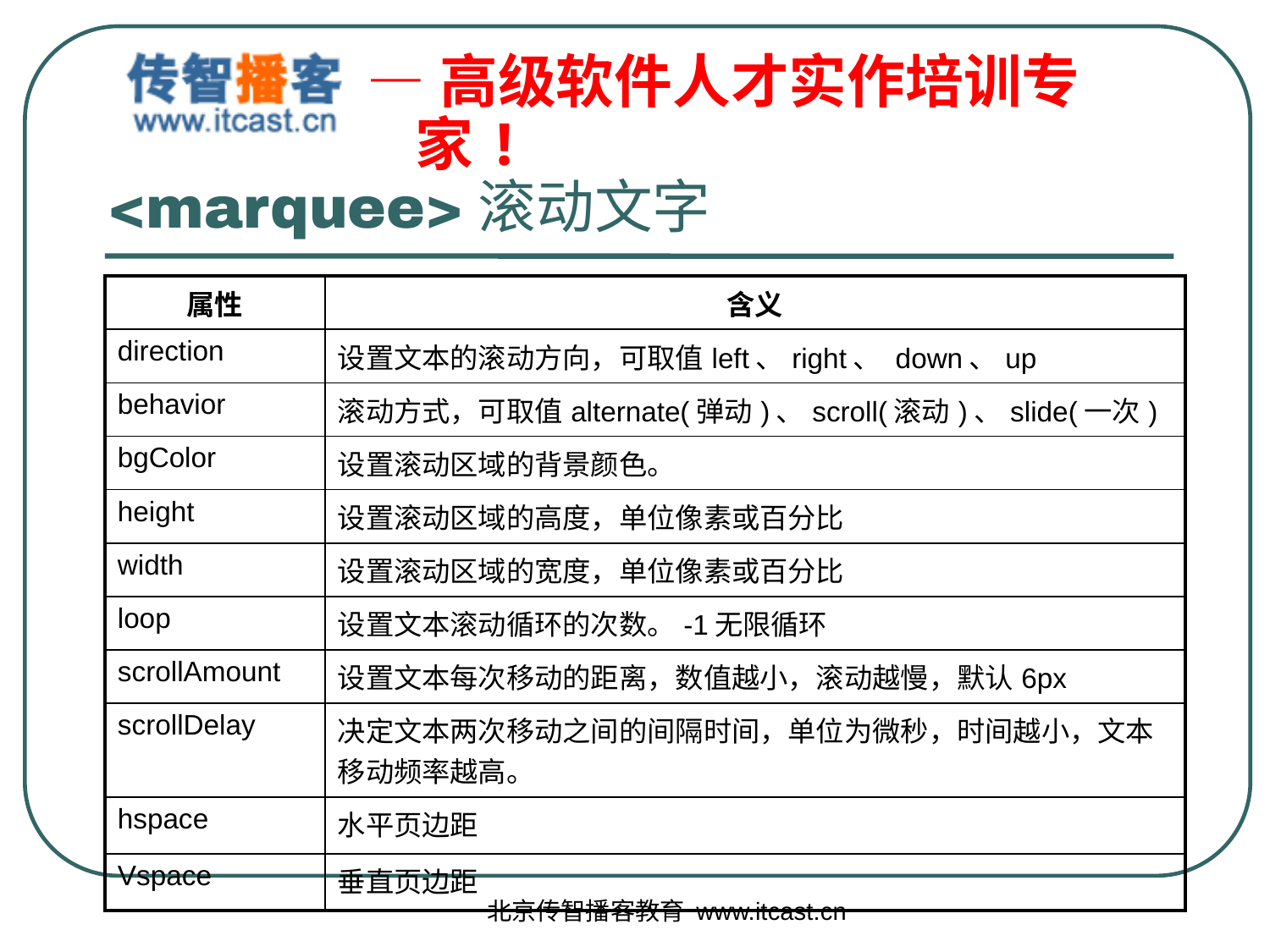

# <marquee>滚动文字
| 属性 | 含义 |
| --- | --- |
| direction | 设置文本的滚动方向，可取值left、right、 down、up |
| behavior | 滚动方式，可取值alternate(弹动)、scroll(滚动)、slide(一次) |
| bgColor | 设置滚动区域的背景颜色。 |
| height | 设置滚动区域的高度，单位像素或百分比 |
| width | 设置滚动区域的宽度，单位像素或百分比 |
| loop | 设置文本滚动循环的次数。-1无限循环 |
| scrollAmount | 设置文本每次移动的距离，数值越小，滚动越慢，默认6px |
| scrollDelay | 决定文本两次移动之间的间隔时间，单位为微秒，时间越小，文本移动频率越高。 |
| hspace | 水平页边距 |
| Vspace | 垂直页边距 |